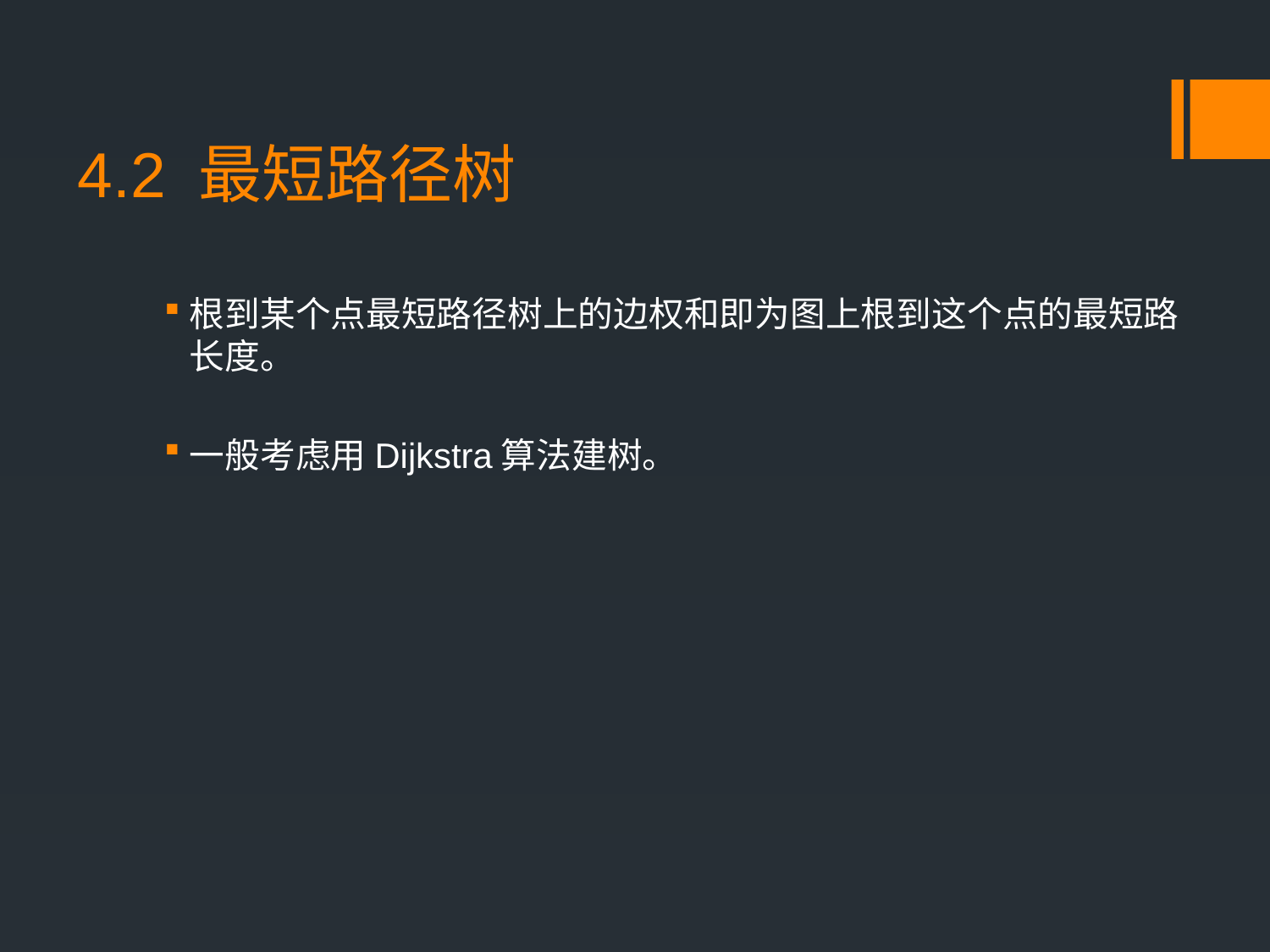

# 4.2 最短路径树

根到某个点最短路径树上的边权和即为图上根到这个点的最短路长度。

一般考虑用Dijkstra算法建树。